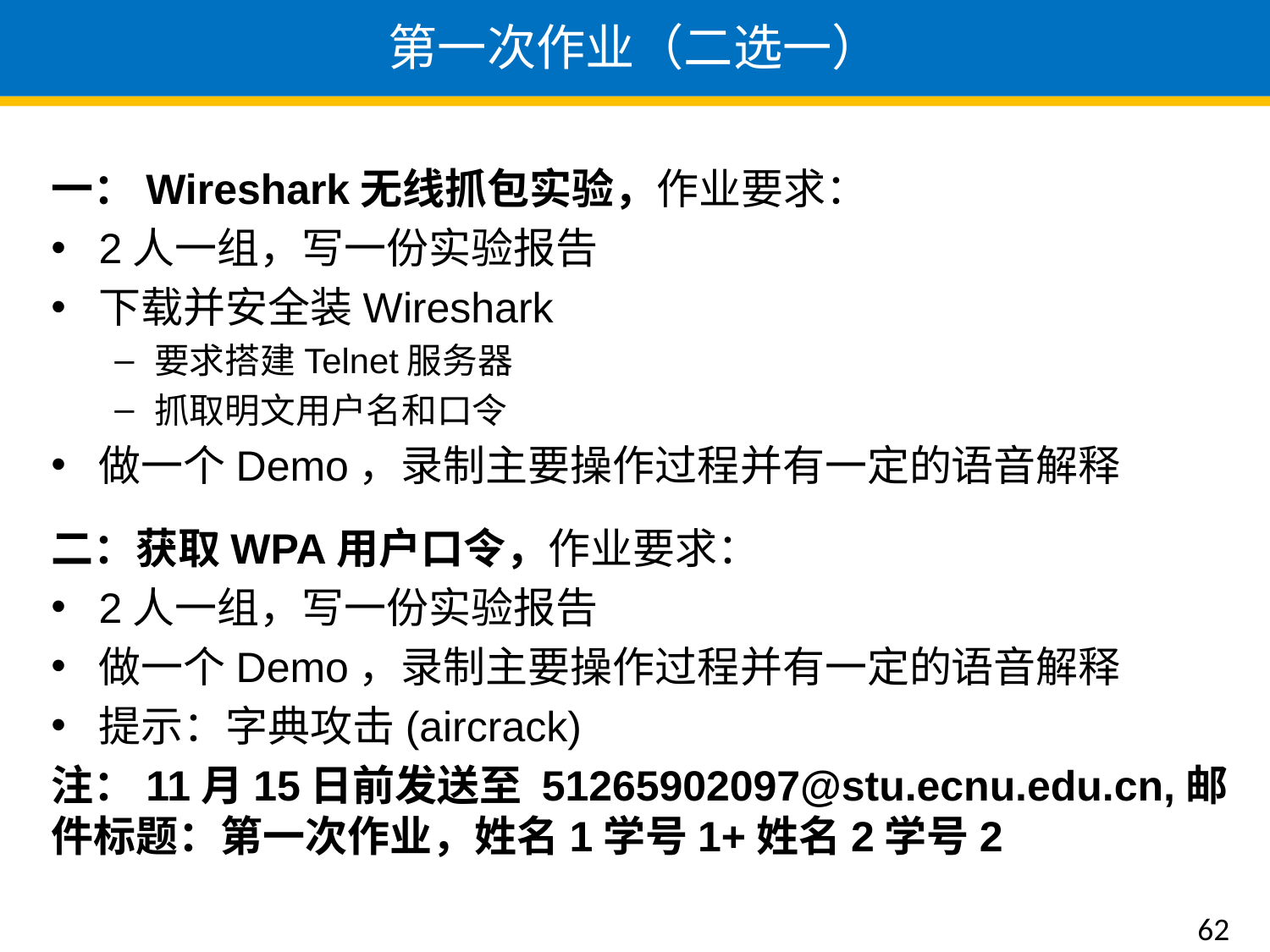

第一次作业（二选一）
一：Wireshark无线抓包实验，作业要求：
2人一组，写一份实验报告
下载并安全装Wireshark
要求搭建Telnet服务器
抓取明文用户名和口令
做一个Demo，录制主要操作过程并有一定的语音解释
二：获取WPA用户口令，作业要求：
2人一组，写一份实验报告
做一个Demo，录制主要操作过程并有一定的语音解释
提示：字典攻击(aircrack)
注：11月15日前发送至 51265902097@stu.ecnu.edu.cn,邮件标题：第一次作业，姓名1学号1+姓名2学号2

62